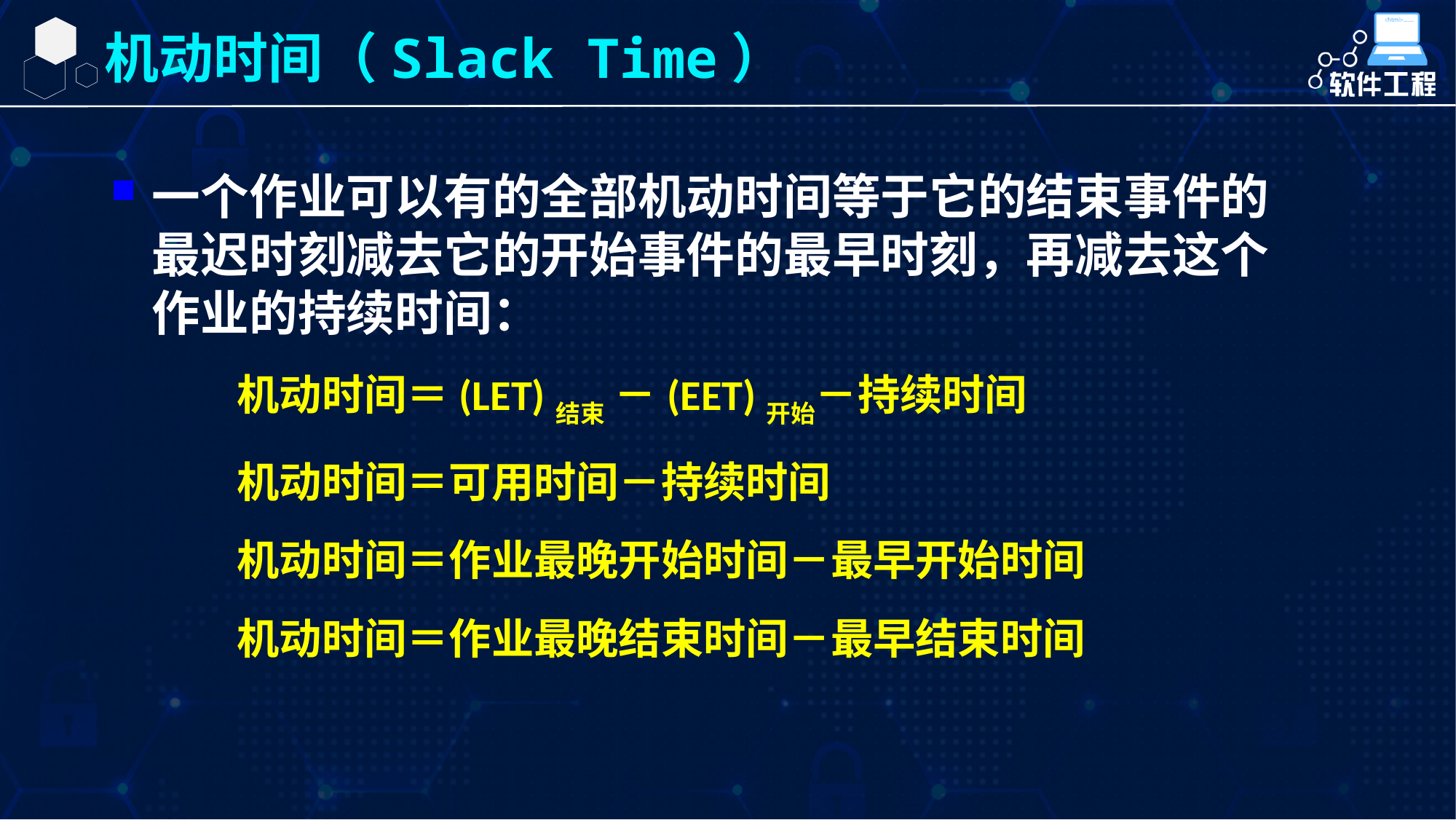

机动时间（Slack Time）
一个作业可以有的全部机动时间等于它的结束事件的最迟时刻减去它的开始事件的最早时刻，再减去这个作业的持续时间：
            机动时间＝(LET)结束 －(EET)开始－持续时间
            机动时间＝可用时间－持续时间
            机动时间＝作业最晚开始时间－最早开始时间
            机动时间＝作业最晚结束时间－最早结束时间